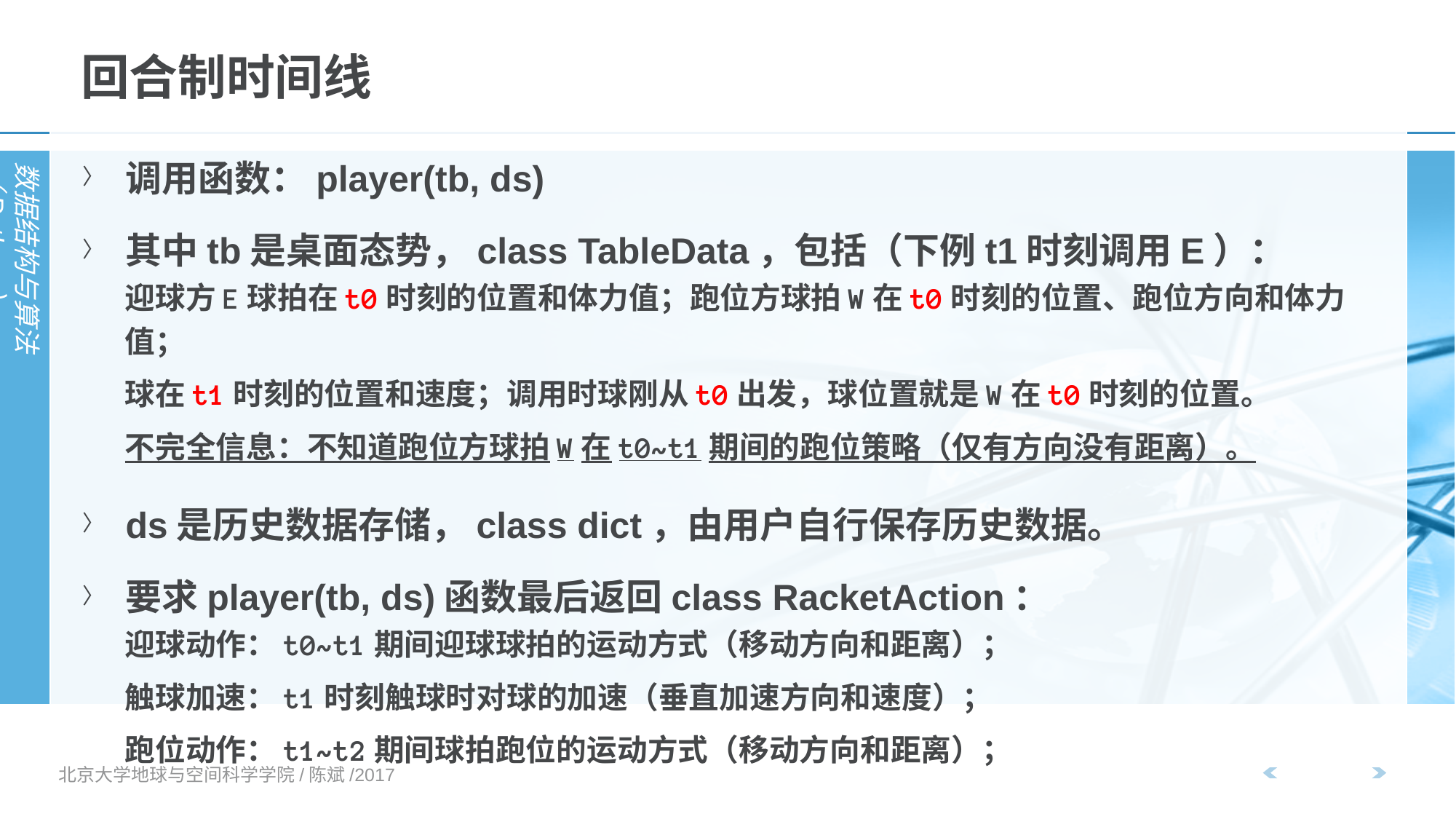

# 回合制时间线
调用函数：player(tb, ds)
其中tb是桌面态势，class TableData，包括（下例t1时刻调用E）：
迎球方E球拍在t0时刻的位置和体力值；跑位方球拍W在t0时刻的位置、跑位方向和体力值；
球在t1时刻的位置和速度；调用时球刚从t0出发，球位置就是W在t0时刻的位置。
不完全信息：不知道跑位方球拍W在t0~t1期间的跑位策略（仅有方向没有距离）。
ds是历史数据存储，class dict，由用户自行保存历史数据。
要求player(tb, ds)函数最后返回class RacketAction：
迎球动作：t0~t1期间迎球球拍的运动方式（移动方向和距离）；
触球加速：t1时刻触球时对球的加速（垂直加速方向和速度）；
跑位动作：t1~t2期间球拍跑位的运动方式（移动方向和距离）；